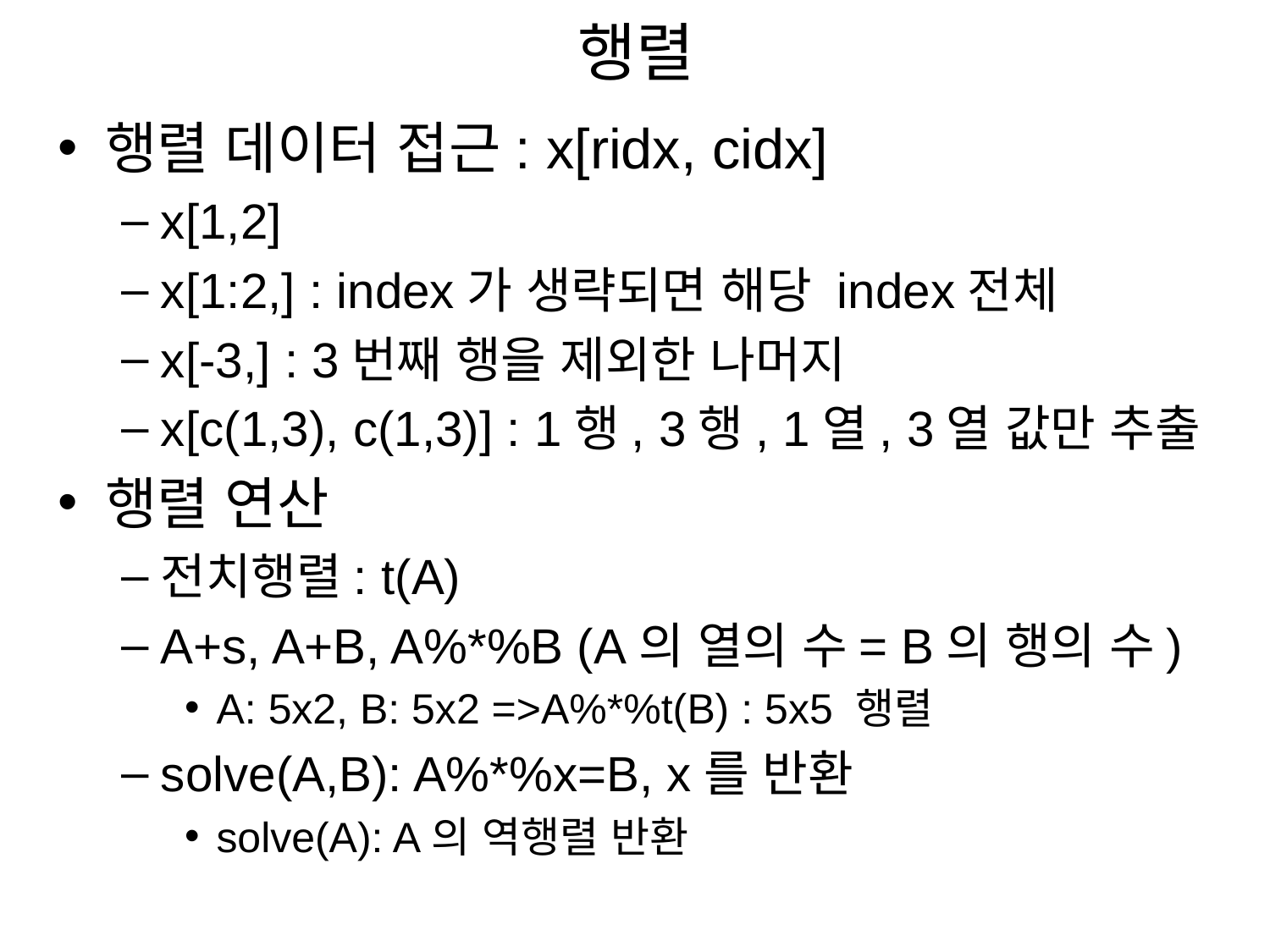

# 행렬
행렬 데이터 접근: x[ridx, cidx]
x[1,2]
x[1:2,] : index가 생략되면 해당 index전체
x[-3,] : 3번째 행을 제외한 나머지
x[c(1,3), c(1,3)] : 1행, 3행, 1열, 3열 값만 추출
행렬 연산
전치행렬: t(A)
A+s, A+B, A%*%B (A의 열의 수= B의 행의 수)
A: 5x2, B: 5x2 =>A%*%t(B) : 5x5 행렬
solve(A,B): A%*%x=B, x를 반환
solve(A): A의 역행렬 반환